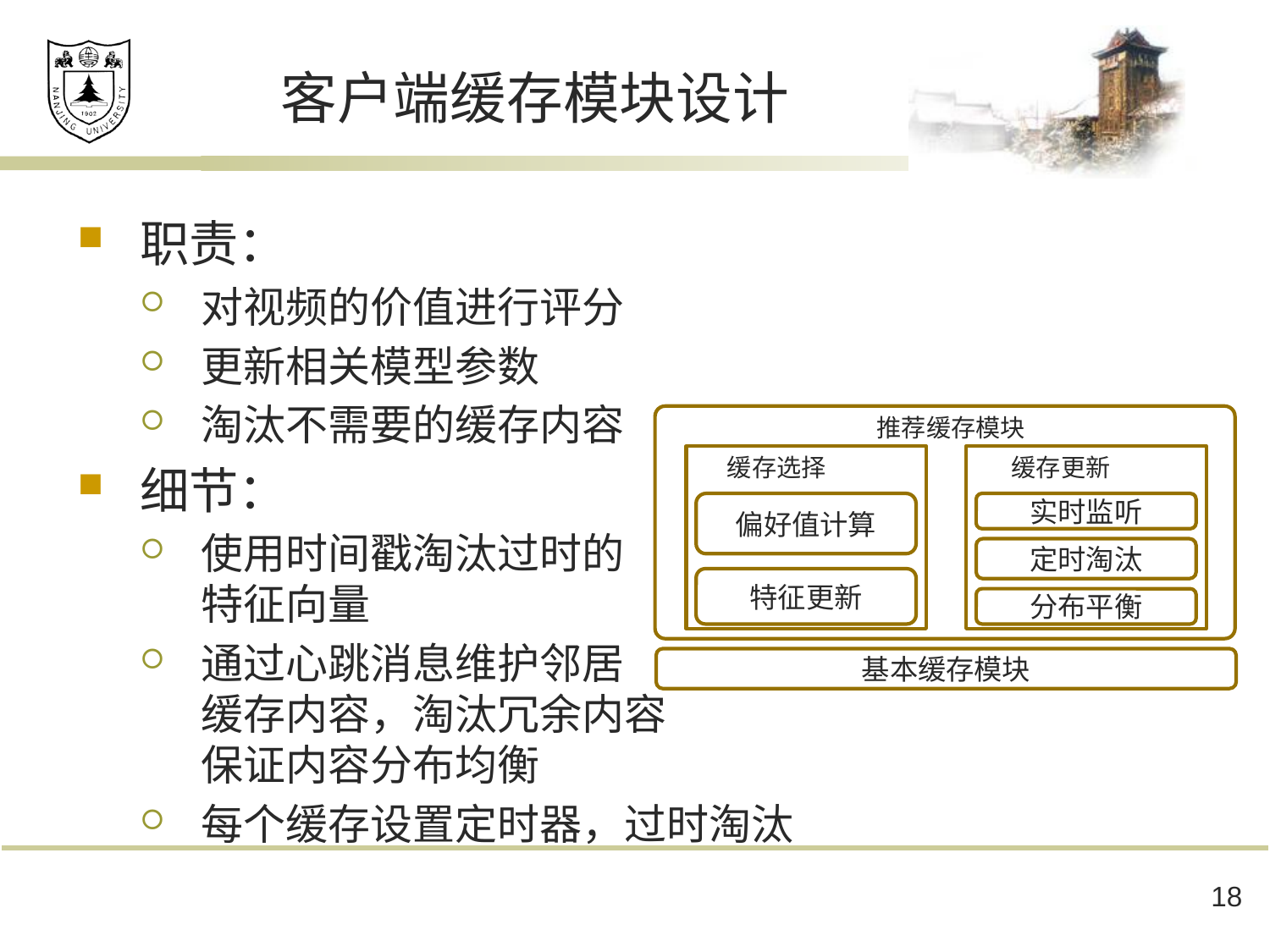

# 客户端缓存模块设计
职责：
对视频的价值进行评分
更新相关模型参数
淘汰不需要的缓存内容
细节：
使用时间戳淘汰过时的
特征向量
通过心跳消息维护邻居
缓存内容，淘汰冗余内容
保证内容分布均衡
每个缓存设置定时器，过时淘汰

推荐缓存模块

 缓存选择
缓存更新
偏好值计算
实时监听
定时淘汰
特征更新
分布平衡
基本缓存模块
18